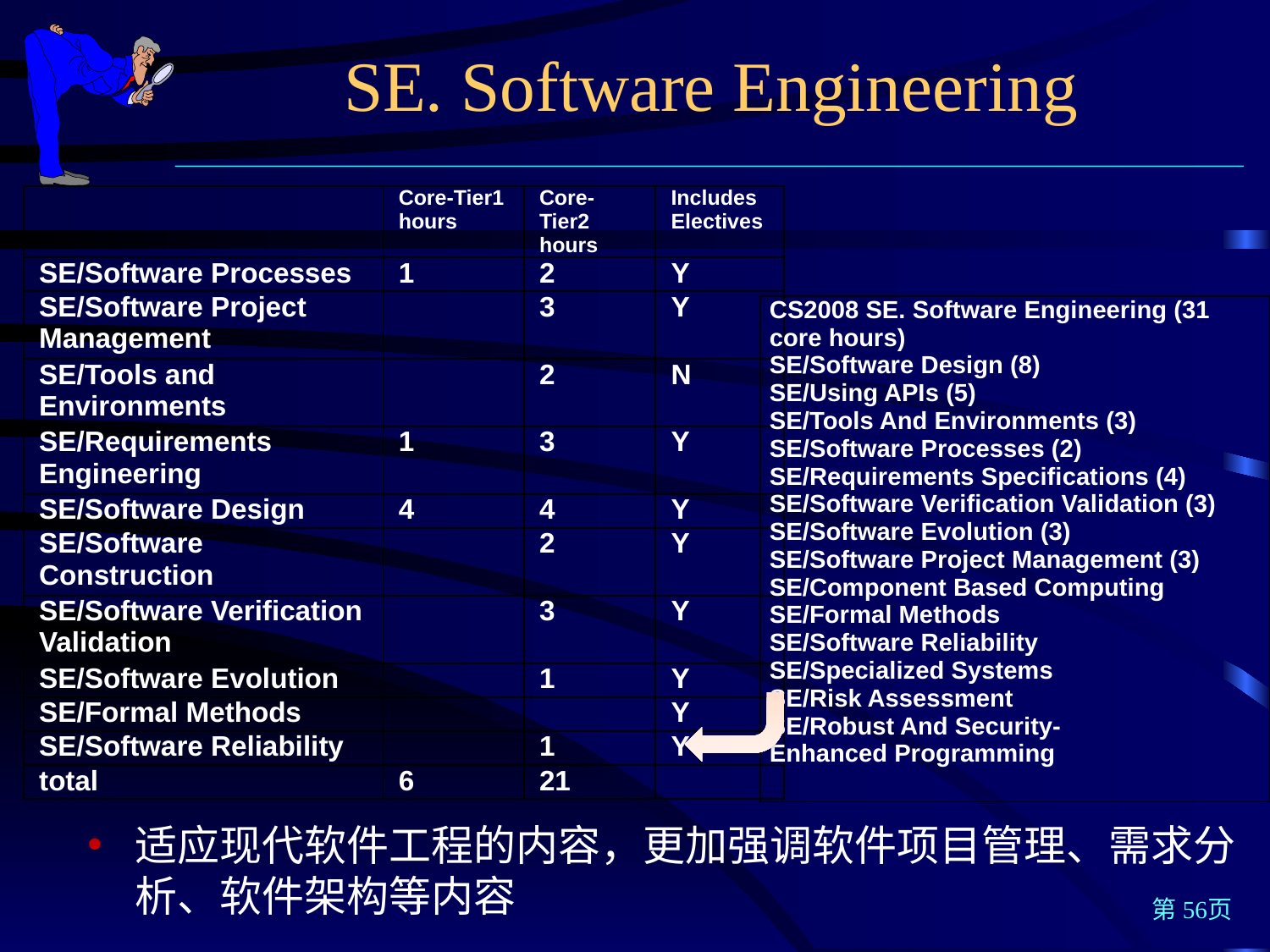

SE. Software Engineering
|  | Core-Tier1 hours | Core-Tier2 hours | Includes Electives |
| --- | --- | --- | --- |
| SE/Software Processes | 1 | 2 | Y |
| SE/Software Project Management |  | 3 | Y |
| SE/Tools and Environments |  | 2 | N |
| SE/Requirements Engineering | 1 | 3 | Y |
| SE/Software Design | 4 | 4 | Y |
| SE/Software Construction |  | 2 | Y |
| SE/Software Verification Validation |  | 3 | Y |
| SE/Software Evolution |  | 1 | Y |
| SE/Formal Methods |  |  | Y |
| SE/Software Reliability |  | 1 | Y |
| total | 6 | 21 |  |
| CS2008 SE. Software Engineering (31 core hours) SE/Software Design (8) SE/Using APIs (5) SE/Tools And Environments (3) SE/Software Processes (2) SE/Requirements Specifications (4) SE/Software Verification Validation (3) SE/Software Evolution (3) SE/Software Project Management (3) SE/Component Based Computing SE/Formal Methods SE/Software Reliability SE/Specialized Systems SE/Risk Assessment SE/Robust And Security- Enhanced Programming |
| --- |

适应现代软件工程的内容，更加强调软件项目管理、需求分析、软件架构等内容
第56页